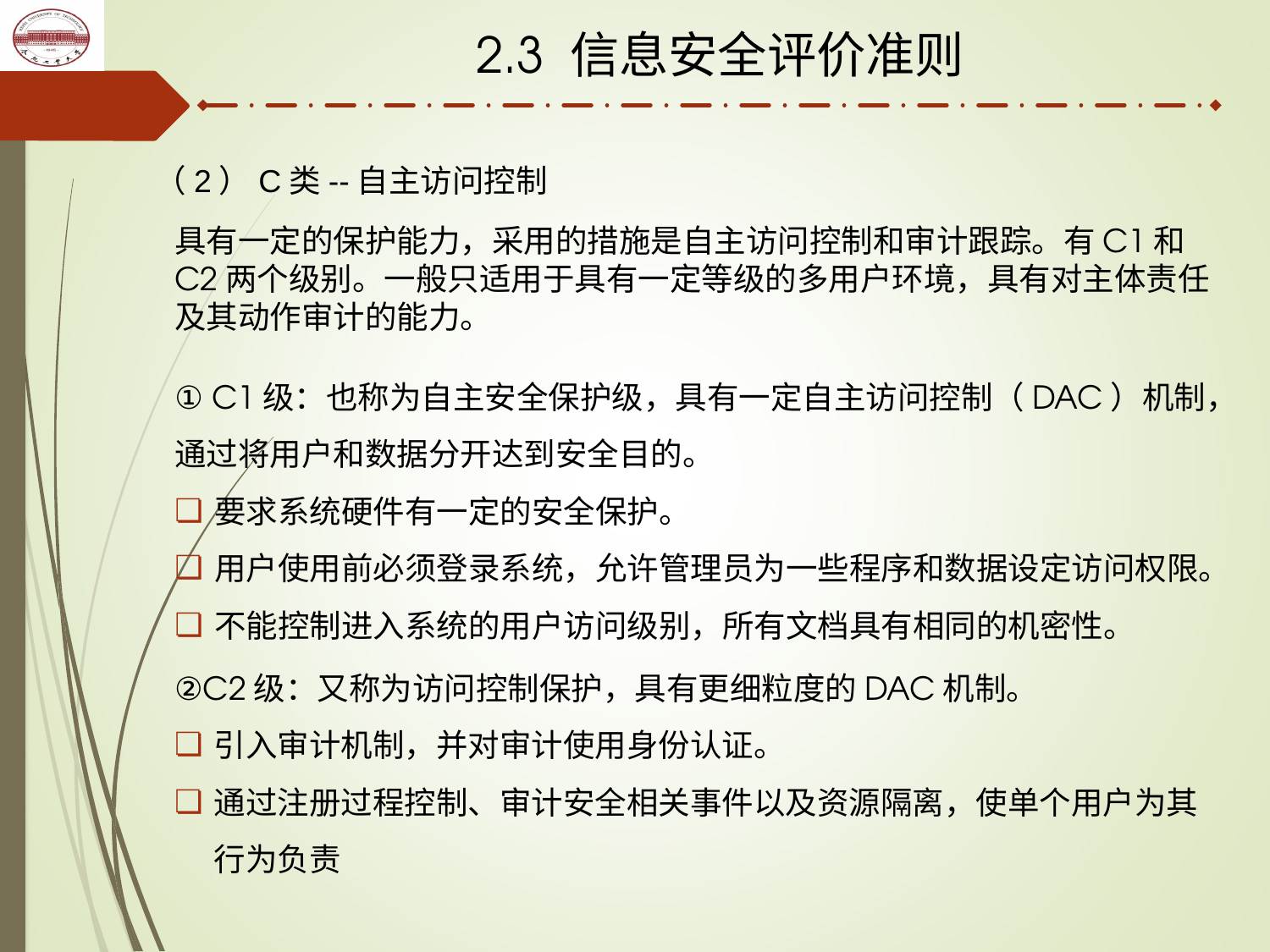

2.3 信息安全评价准则
（2）C类--自主访问控制
具有一定的保护能力，采用的措施是自主访问控制和审计跟踪。有C1和C2两个级别。一般只适用于具有一定等级的多用户环境，具有对主体责任及其动作审计的能力。
① C1级：也称为自主安全保护级，具有一定自主访问控制（DAC）机制，通过将用户和数据分开达到安全目的。
要求系统硬件有一定的安全保护。
用户使用前必须登录系统，允许管理员为一些程序和数据设定访问权限。
不能控制进入系统的用户访问级别，所有文档具有相同的机密性。
②C2级：又称为访问控制保护，具有更细粒度的DAC机制。
引入审计机制，并对审计使用身份认证。
通过注册过程控制、审计安全相关事件以及资源隔离，使单个用户为其行为负责